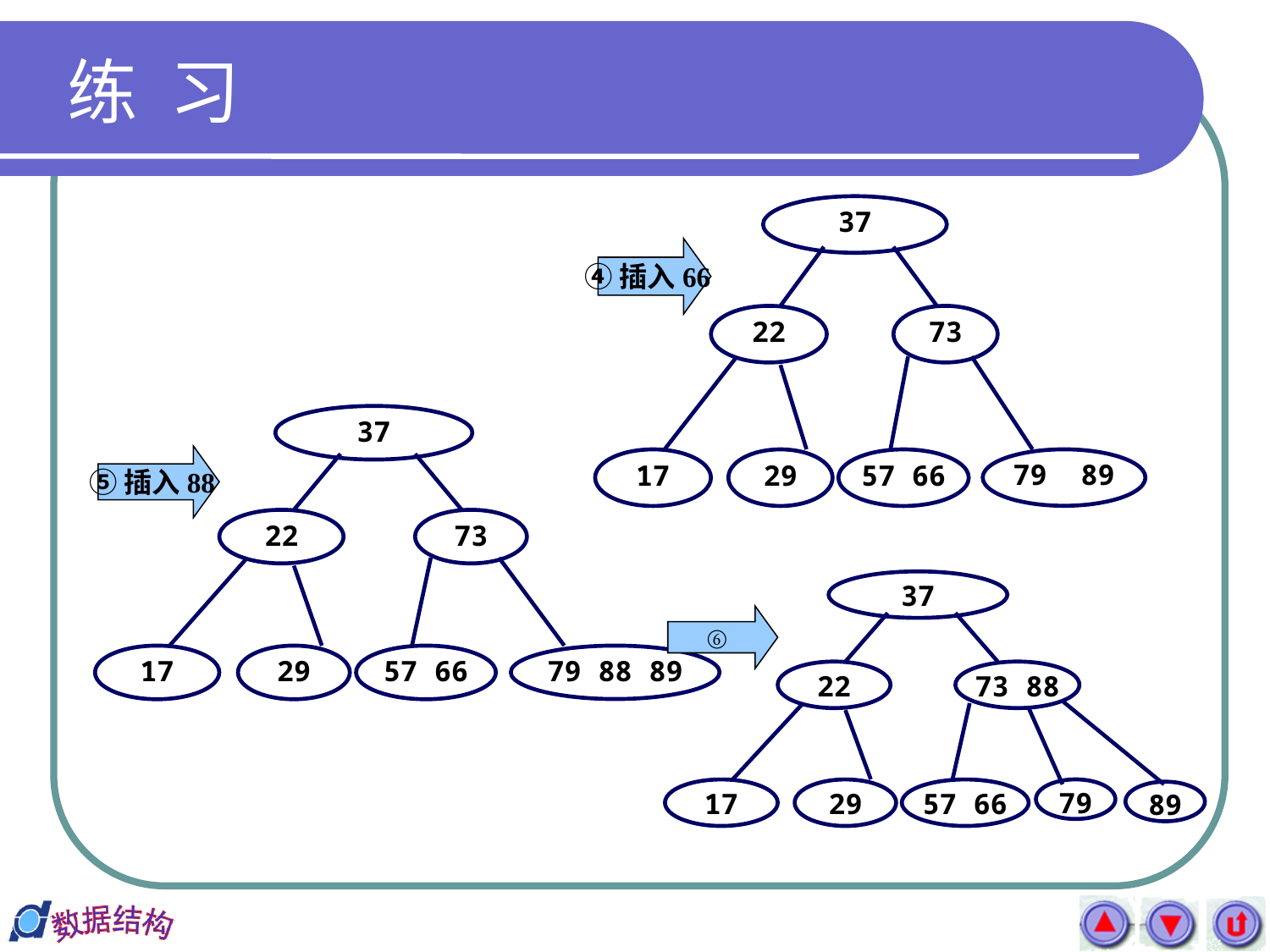

# 练  习
37
④插入66

22
73

17
29
57 66
79  89
37
⑤插入88

22
73

17
29
57 66
79 88 89
37
⑥

22
73 88

17
29
57 66
79
89